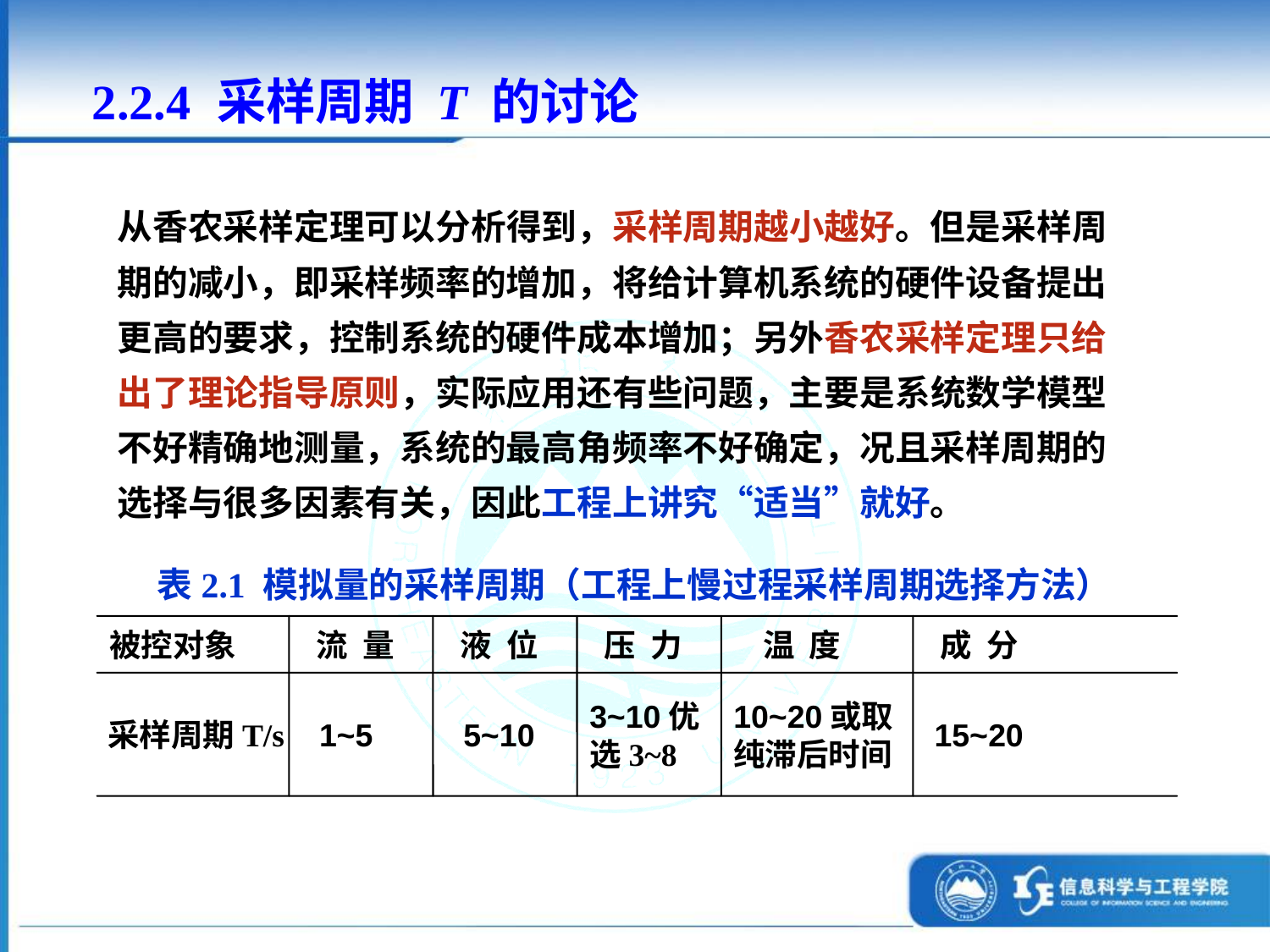

2.2.4 采样周期 T 的讨论
从香农采样定理可以分析得到，采样周期越小越好。但是采样周期的减小，即采样频率的增加，将给计算机系统的硬件设备提出更高的要求，控制系统的硬件成本增加；另外香农采样定理只给出了理论指导原则，实际应用还有些问题，主要是系统数学模型不好精确地测量，系统的最高角频率不好确定，况且采样周期的选择与很多因素有关，因此工程上讲究“适当”就好。
表2.1 模拟量的采样周期（工程上慢过程采样周期选择方法）
被控对象

 流  量

 液  位

 压  力

   温  度

 成  分

采样周期T/s

  1~5
  5~10
3~10优选3~8
10~20或取纯滞后时间
 15~20